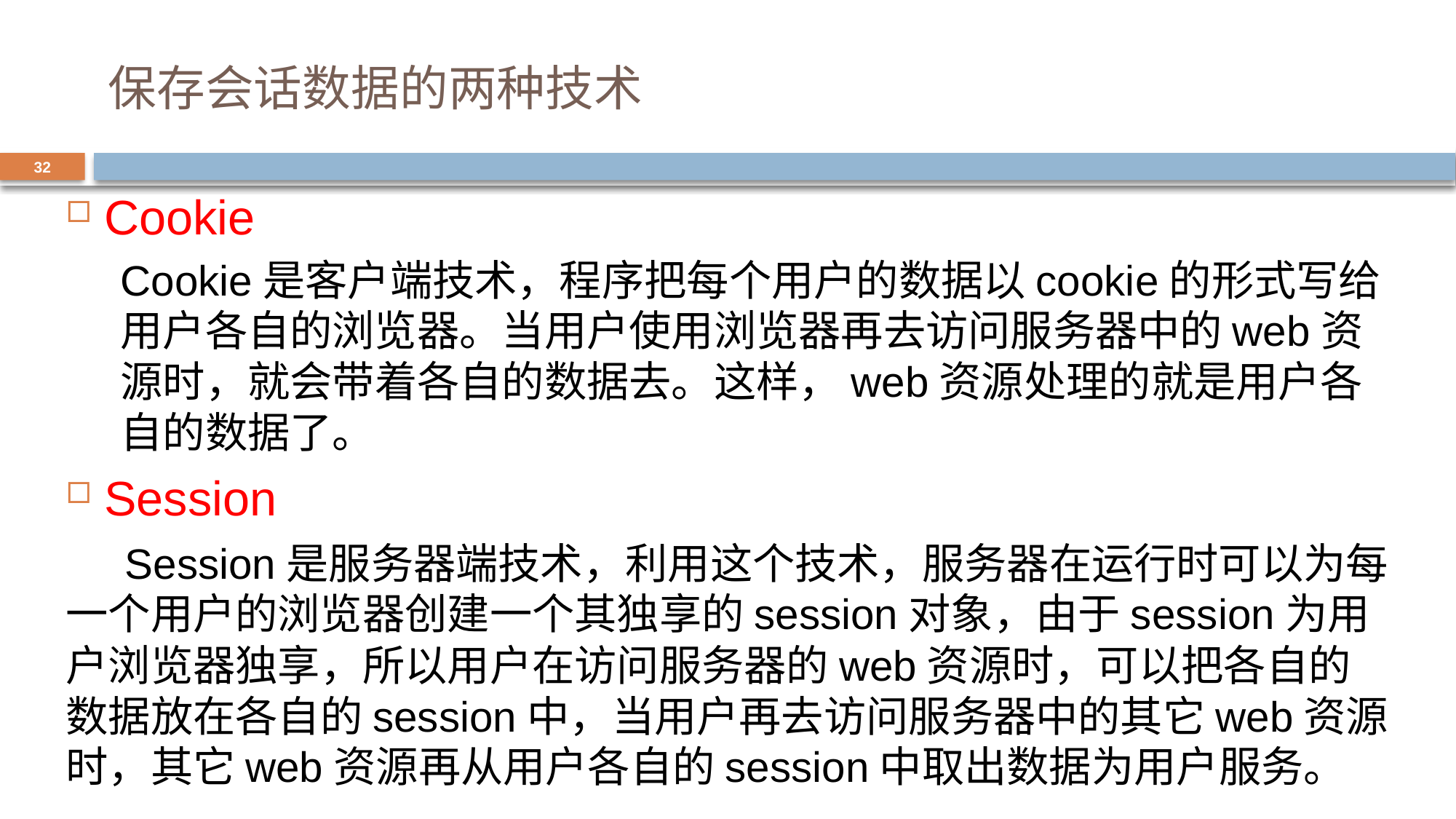

# 保存会话数据的两种技术
32
Cookie
Cookie是客户端技术，程序把每个用户的数据以cookie的形式写给用户各自的浏览器。当用户使用浏览器再去访问服务器中的web资源时，就会带着各自的数据去。这样，web资源处理的就是用户各自的数据了。
Session
     Session是服务器端技术，利用这个技术，服务器在运行时可以为每一个用户的浏览器创建一个其独享的session对象，由于session为用户浏览器独享，所以用户在访问服务器的web资源时，可以把各自的数据放在各自的session中，当用户再去访问服务器中的其它web资源时，其它web资源再从用户各自的session中取出数据为用户服务。